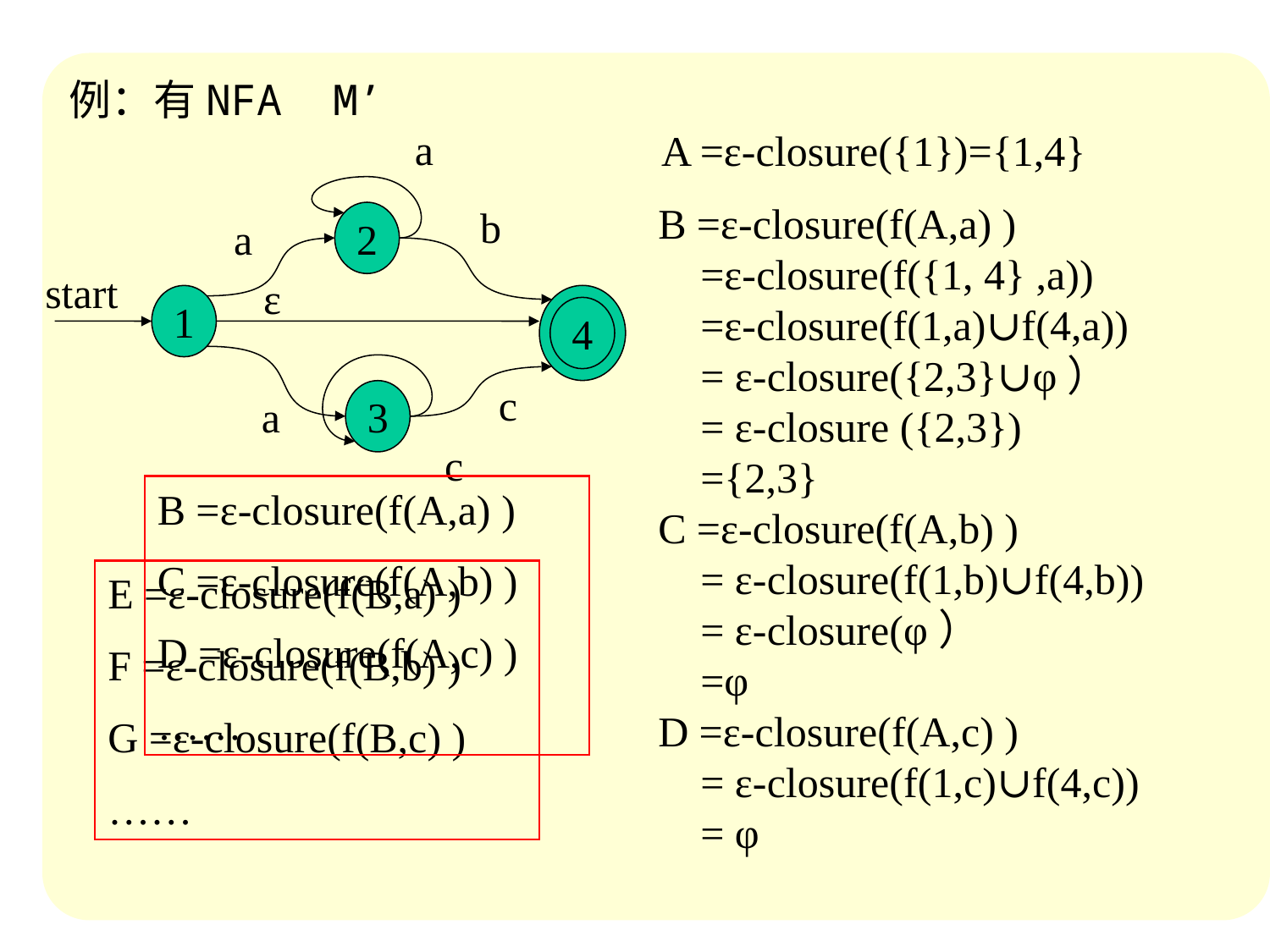

例：有NFA  M’
                                                        A =ε-closure({1})={1,4}

a
B =ε-closure(f(A,a) )
    =ε-closure(f({1, 4} ,a))
    =ε-closure(f(1,a)∪f(4,a))
    = ε-closure({2,3}∪φ）
    = ε-closure ({2,3})
    ={2,3}
C =ε-closure(f(A,b) )
    = ε-closure(f(1,b)∪f(4,b))
    = ε-closure(φ）
    =φ
D =ε-closure(f(A,c) )
    = ε-closure(f(1,c)∪f(4,c))
    = φ

b
2
a
start
ε
1

4

c
3
a
c
B =ε-closure(f(A,a) )
C =ε-closure(f(A,b) )
D =ε-closure(f(A,c) )
……
E =ε-closure(f(B,a) )
F =ε-closure(f(B,b) )
G =ε-closure(f(B,c) )
……